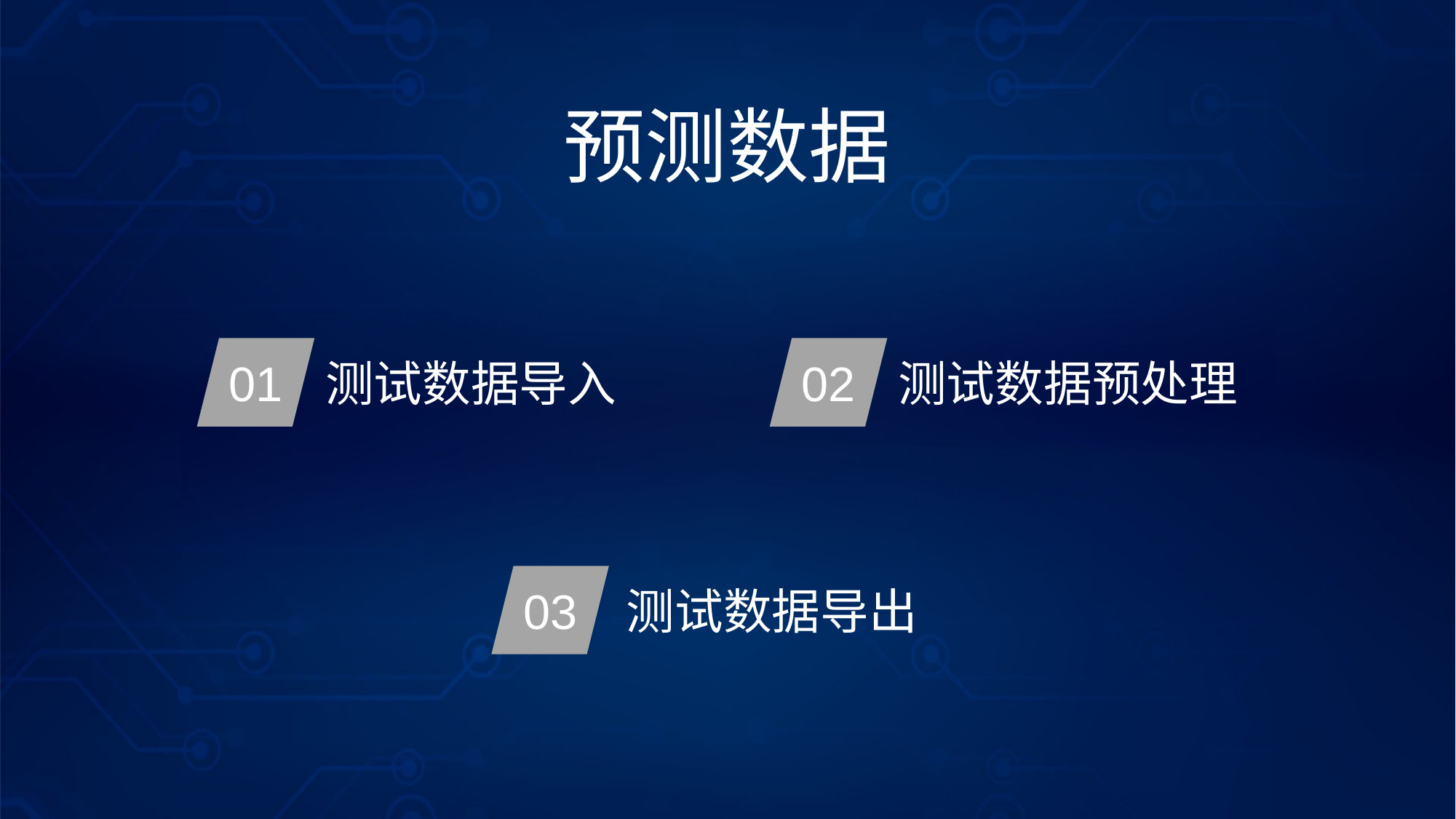

预测数据
01
测试数据导入
02
测试数据预处理
测试数据导出
03